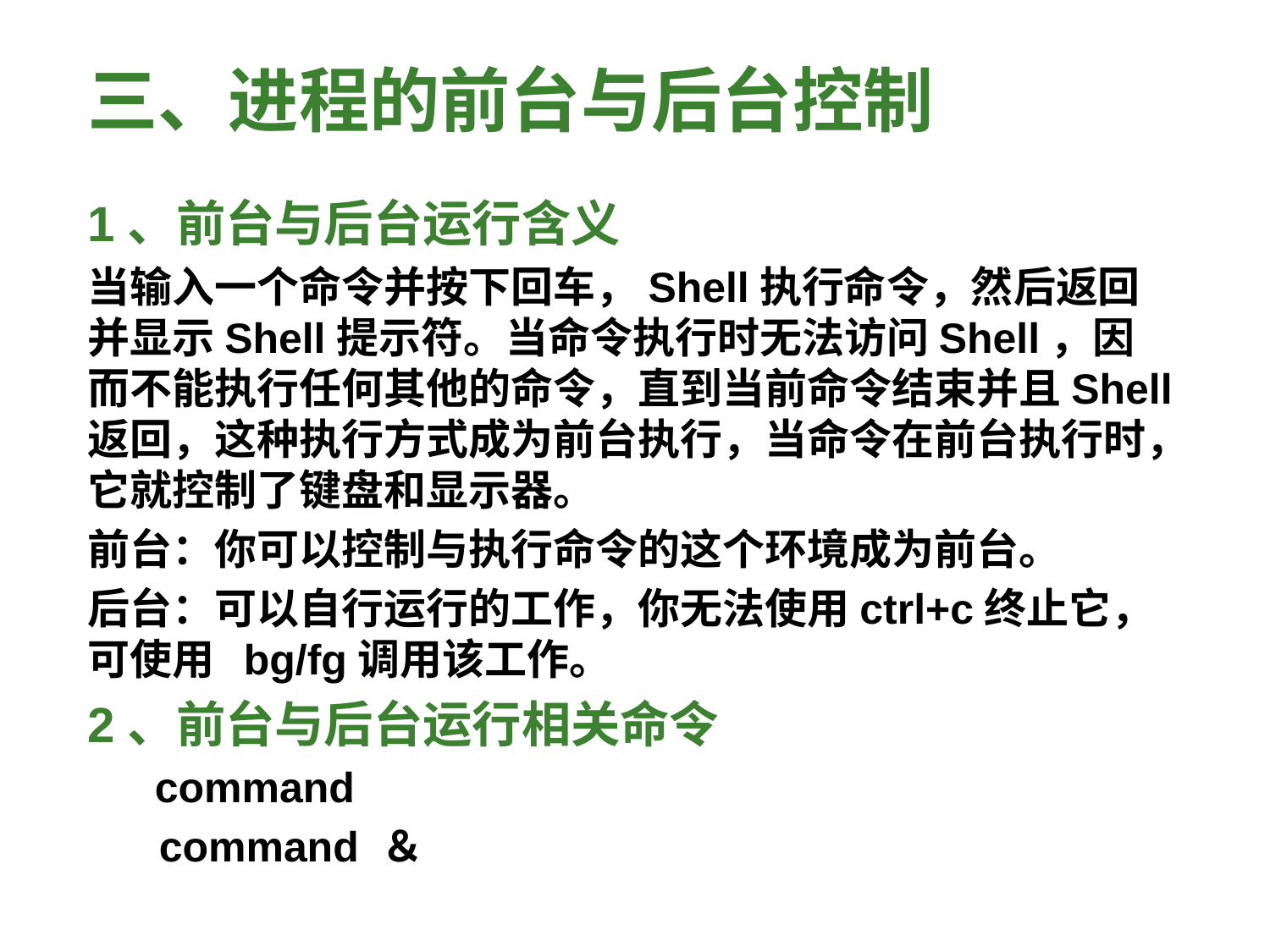

# 三、进程的前台与后台控制
1、前台与后台运行含义
当输入一个命令并按下回车，Shell执行命令，然后返回并显示Shell提示符。当命令执行时无法访问Shell，因而不能执行任何其他的命令，直到当前命令结束并且Shell返回，这种执行方式成为前台执行，当命令在前台执行时，它就控制了键盘和显示器。
前台：你可以控制与执行命令的这个环境成为前台。
后台：可以自行运行的工作，你无法使用ctrl+c终止它，可使用  bg/fg调用该工作。
2、前台与后台运行相关命令
  command
  command ＆